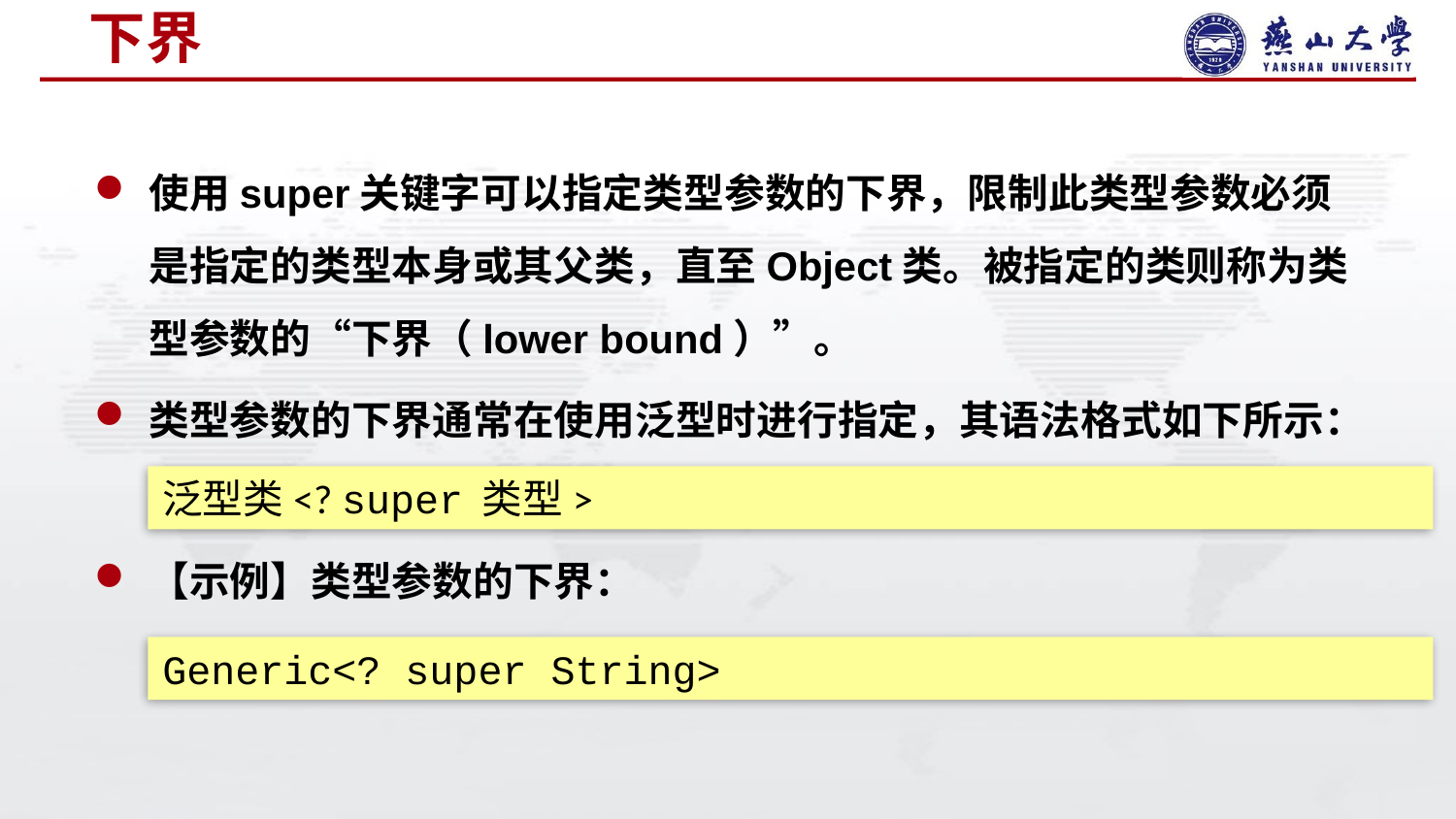

# 下界
使用super关键字可以指定类型参数的下界，限制此类型参数必须是指定的类型本身或其父类，直至Object类。被指定的类则称为类型参数的“下界（lower bound）”。
类型参数的下界通常在使用泛型时进行指定，其语法格式如下所示：

【示例】类型参数的下界：

泛型类<? super 类型>
Generic<? super String>